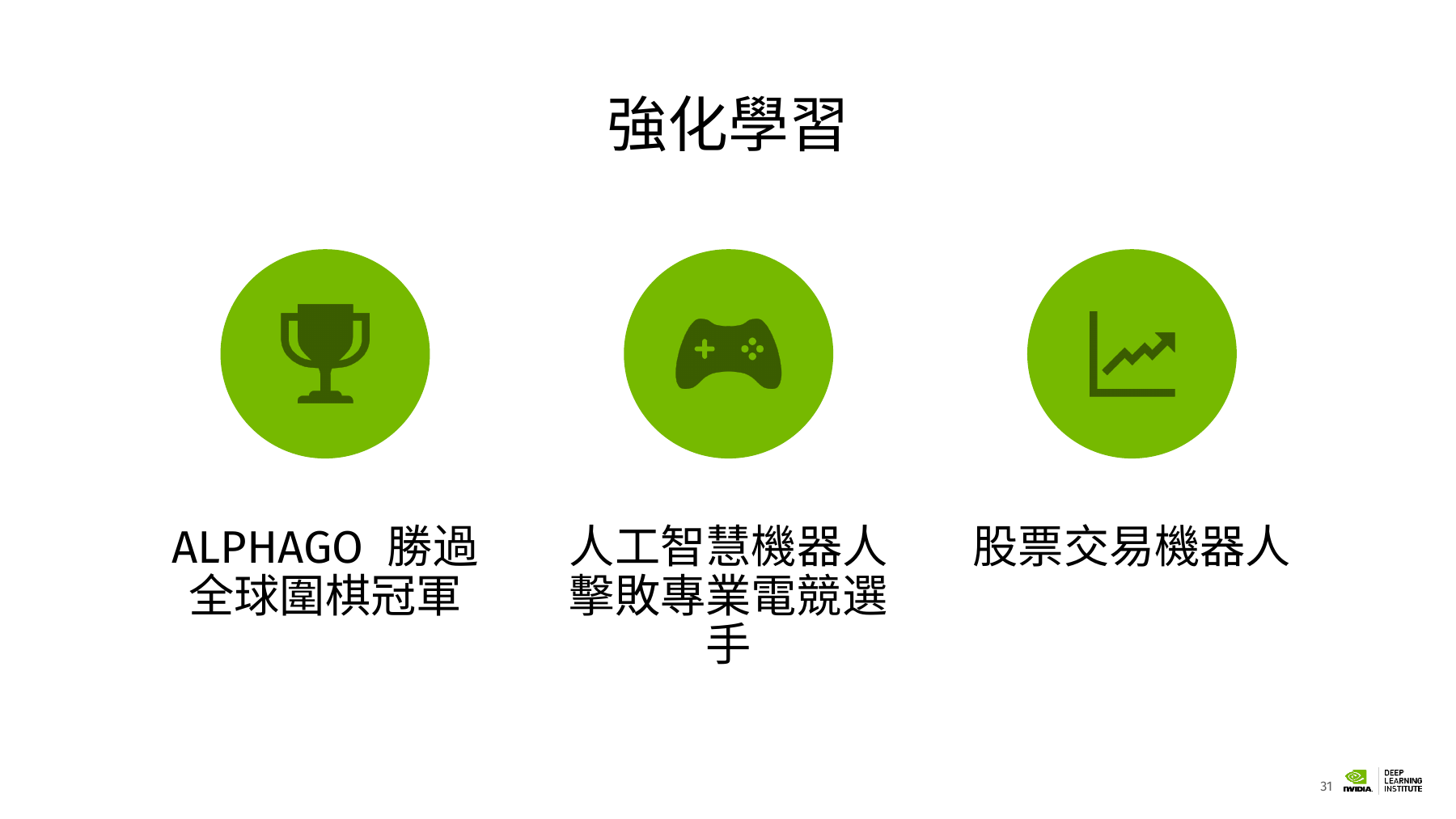

# 強化學習
AlphaGo 勝過全球圍棋冠軍
人工智慧機器人擊敗專業電競選手
股票交易機器人